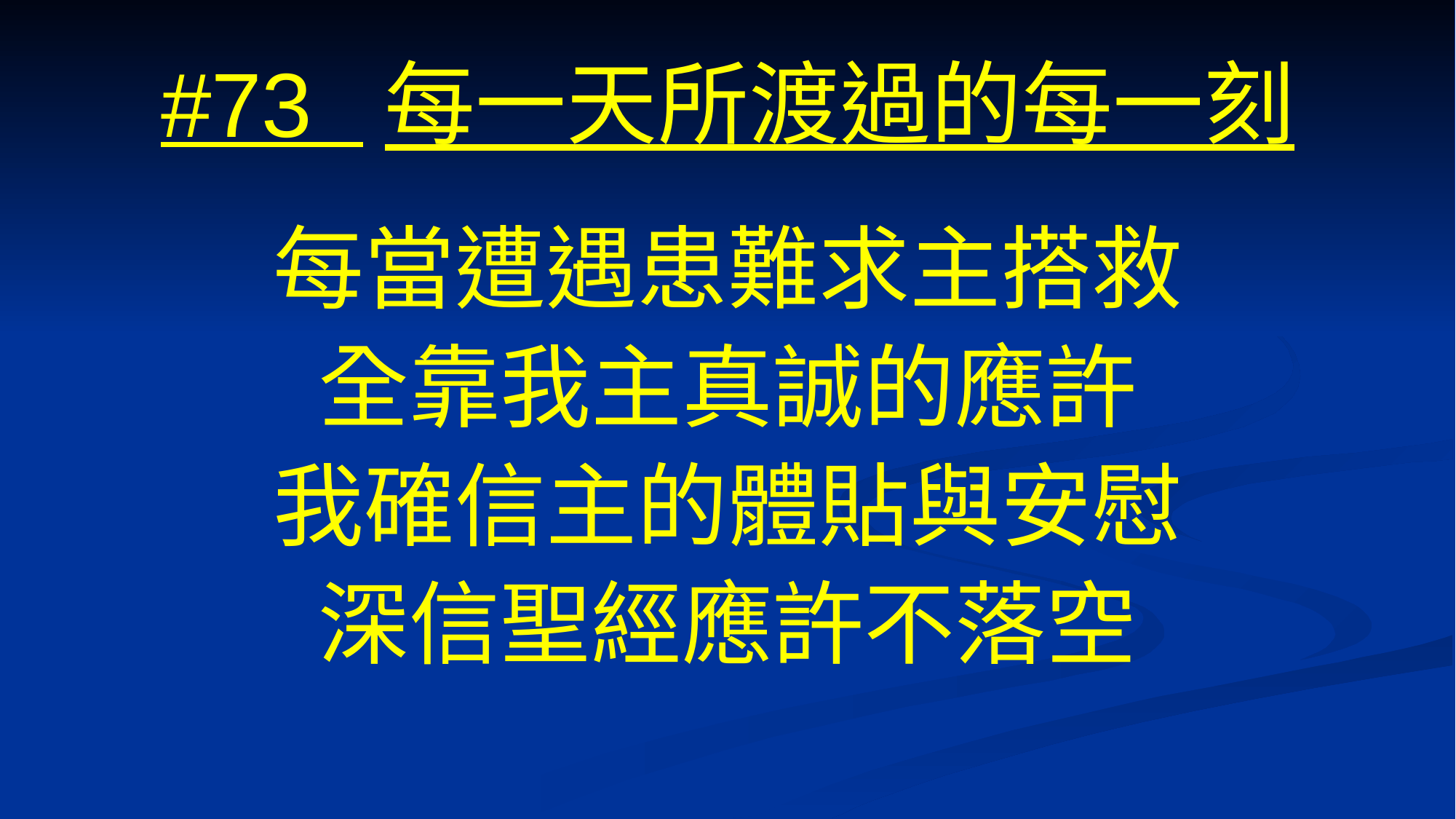

# #73  每一天所渡過的每一刻
每當遭遇患難求主搭救
全靠我主真誠的應許
我確信主的體貼與安慰
深信聖經應許不落空